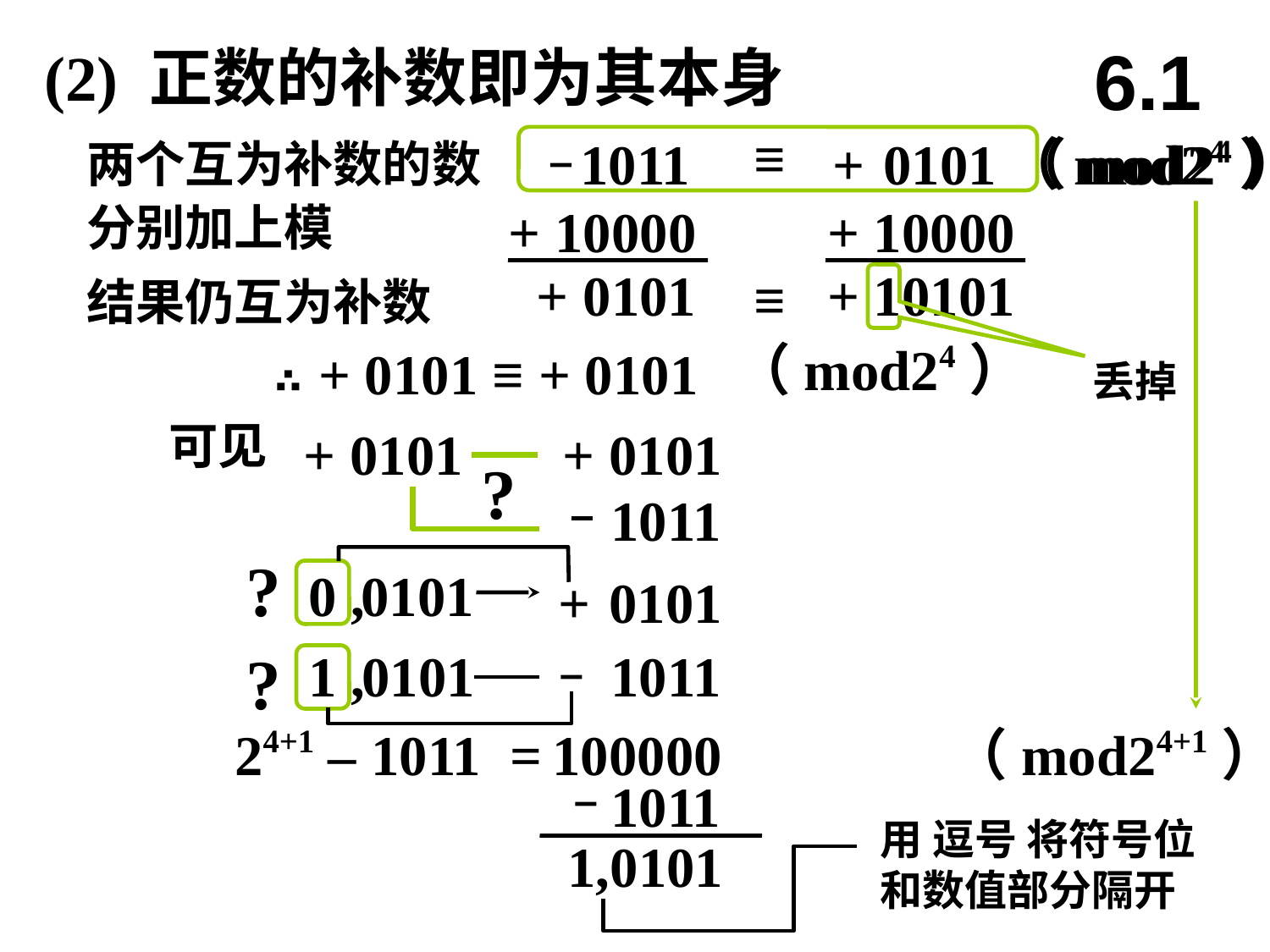

6.1
(2) 正数的补数即为其本身
≡
  1011

 +  0101（mod24）
（mod24）
两个互为补数的数

分别加上模
+ 10000
+ 10000

+ 0101
+ 10101
≡

结果仍互为补数

丢掉
（mod24）
∴ + 0101 ≡ + 0101
可见
   + 0101
+ 0101
?

  1011

?
?

0 ,

0101
+
0101

1 ,

0101
1011

24+1 – 1011
=
100000
（mod24+1）
1011

用 逗号 将符号位
和数值部分隔开
1,0101